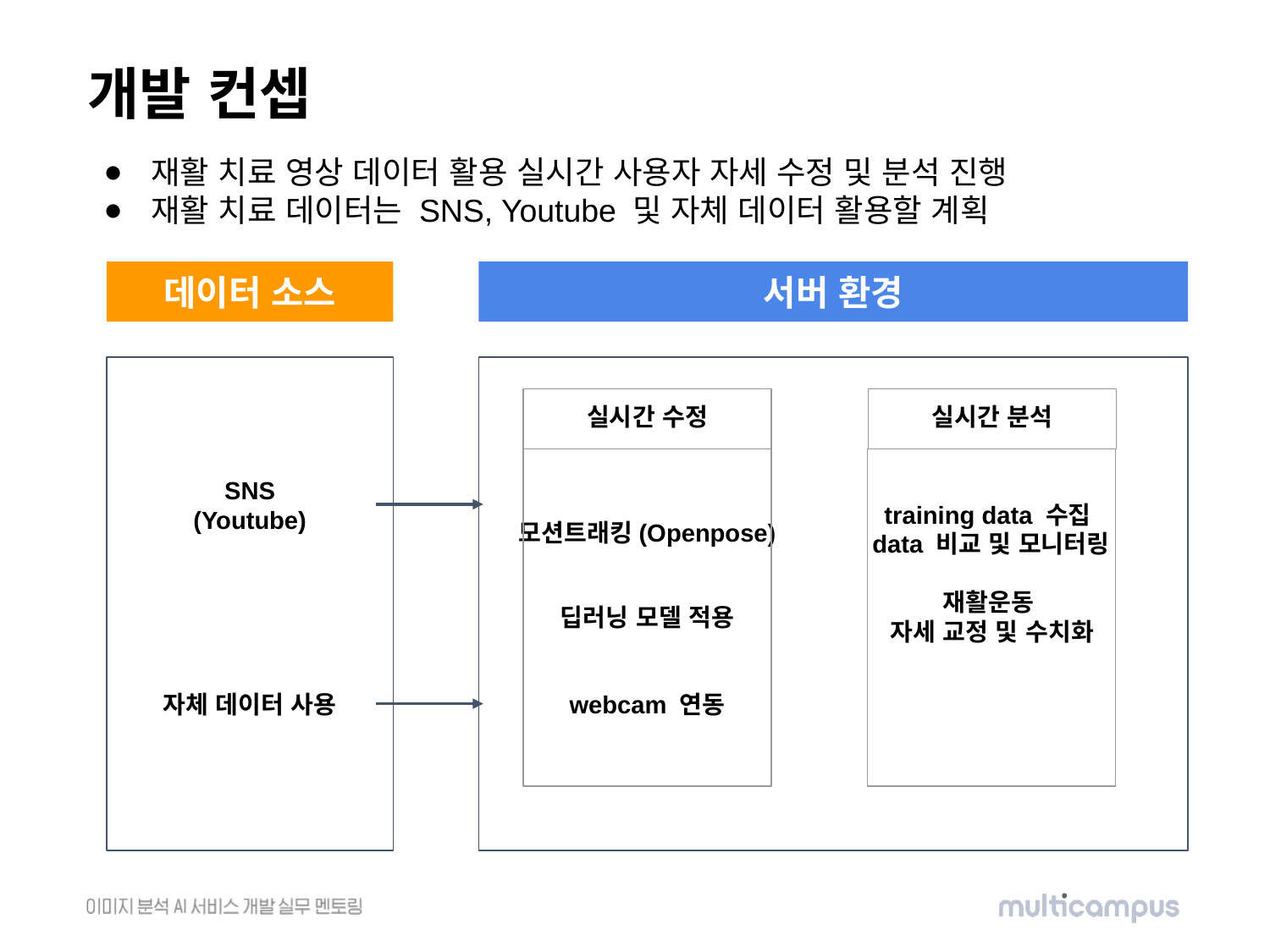

# 개발 컨셉
재활 치료 영상 데이터 활용 실시간 사용자 자세 수정 및 분석 진행
재활 치료 데이터는 SNS, Youtube 및 자체 데이터 활용할 계획
데이터 소스
서버 환경

실시간 수정
실시간 분석
SNS
(Youtube)

training data 수집
data 비교 및 모니터링
모션트래킹(Openpose)

재활운동
자세 교정 및 수치화
딥러닝 모델 적용
자체 데이터 사용
webcam 연동